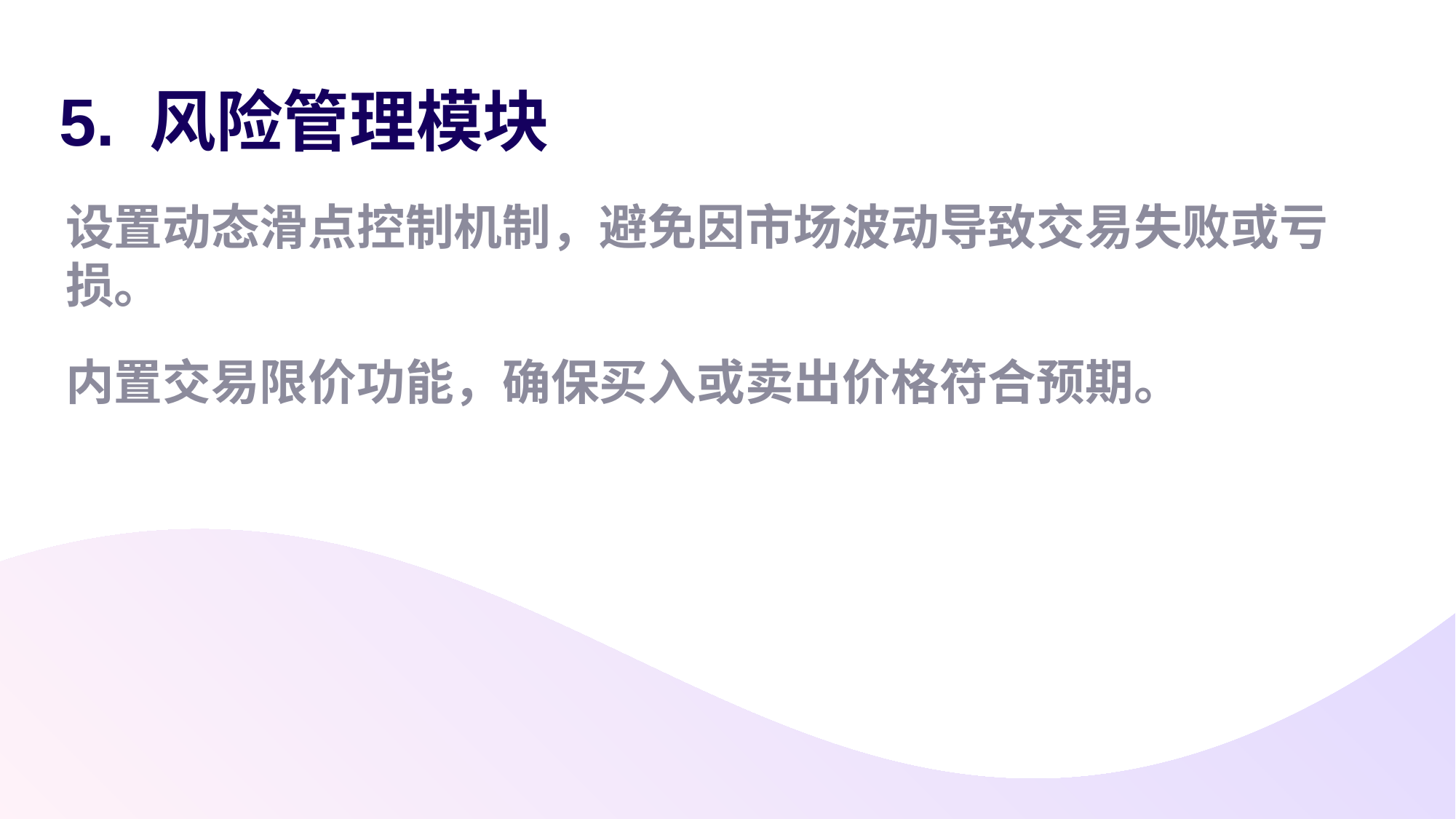

5. 风险管理模块
设置动态滑点控制机制，避免因市场波动导致交易失败或亏损。
内置交易限价功能，确保买入或卖出价格符合预期。